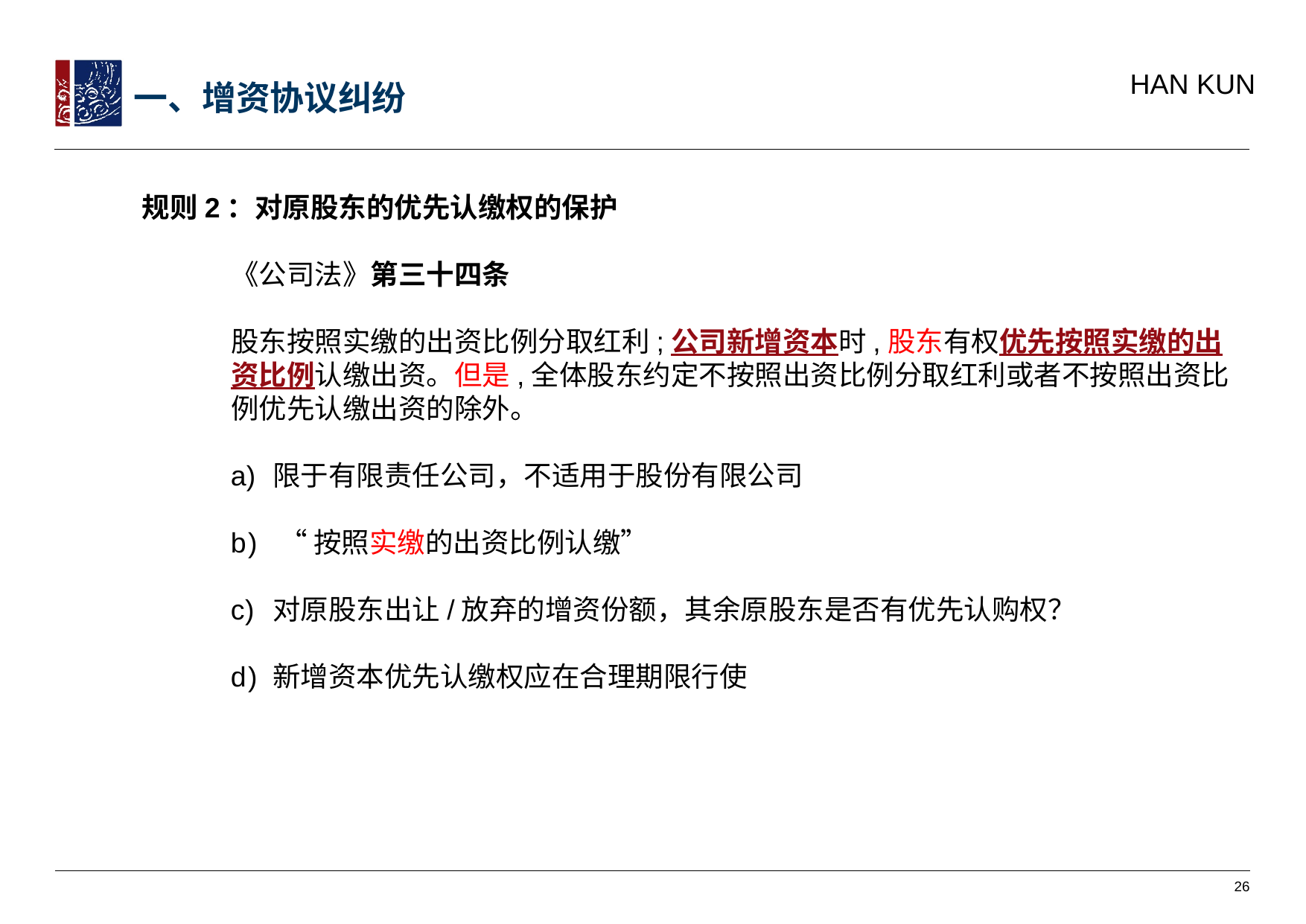

一、增资协议纠纷
规则2：对原股东的优先认缴权的保护

《公司法》第三十四条

股东按照实缴的出资比例分取红利;公司新增资本时,股东有权优先按照实缴的出资比例认缴出资。但是,全体股东约定不按照出资比例分取红利或者不按照出资比例优先认缴出资的除外。

限于有限责任公司，不适用于股份有限公司

 “按照实缴的出资比例认缴”

对原股东出让/放弃的增资份额，其余原股东是否有优先认购权？

新增资本优先认缴权应在合理期限行使